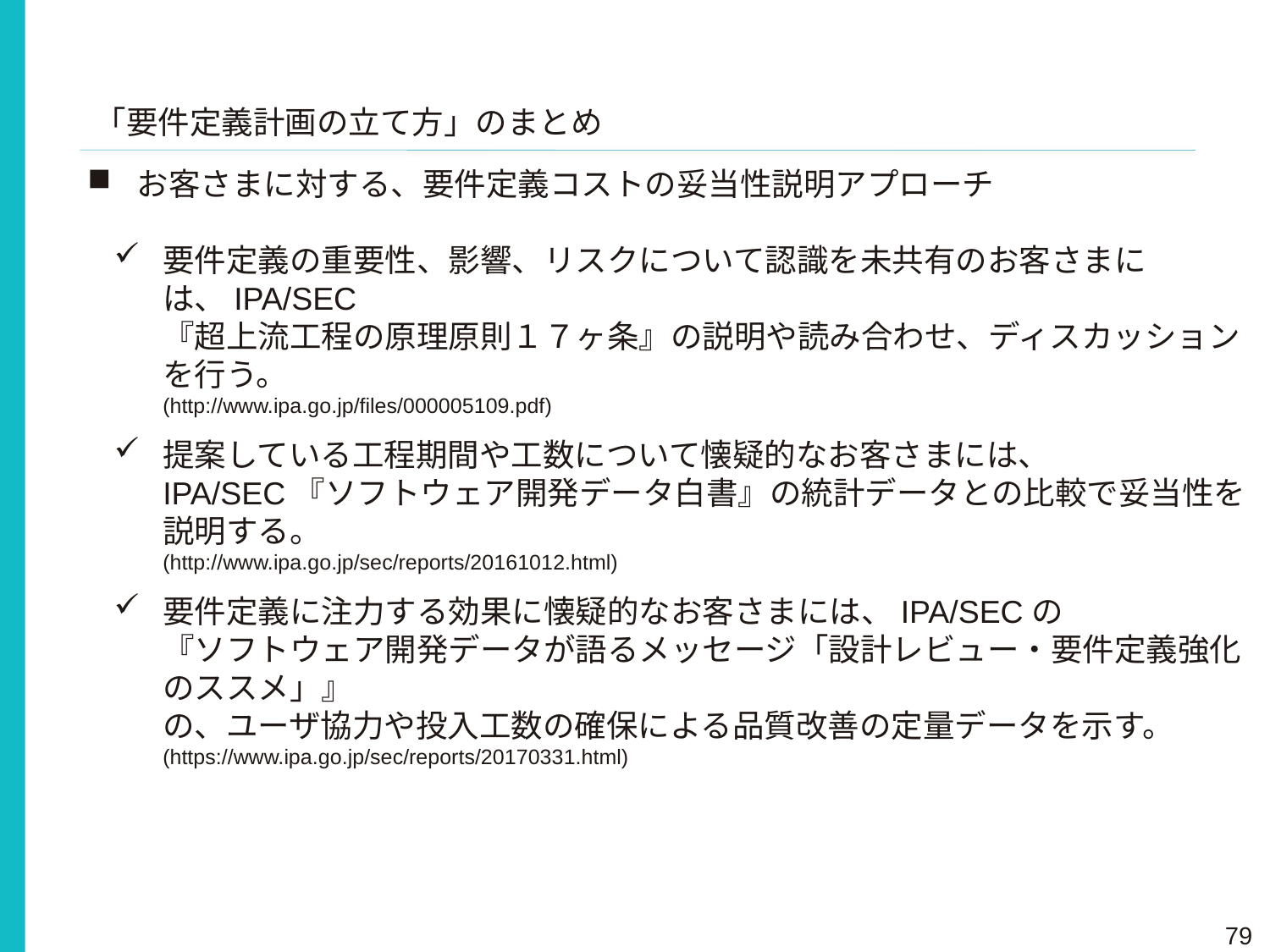

「要件定義計画の立て方」のまとめ
お客さまに対する、要件定義コストの妥当性説明アプローチ

要件定義の重要性、影響、リスクについて認識を未共有のお客さまには、IPA/SEC
『超上流工程の原理原則１７ヶ条』の説明や読み合わせ、ディスカッションを行う。
(http://www.ipa.go.jp/files/000005109.pdf)

提案している工程期間や工数について懐疑的なお客さまには、
IPA/SEC『ソフトウェア開発データ白書』の統計データとの比較で妥当性を説明する。
(http://www.ipa.go.jp/sec/reports/20161012.html)

要件定義に注力する効果に懐疑的なお客さまには、IPA/SECの
『ソフトウェア開発データが語るメッセージ「設計レビュー・要件定義強化のススメ」』
の、ユーザ協力や投入工数の確保による品質改善の定量データを示す。
(https://www.ipa.go.jp/sec/reports/20170331.html)

79